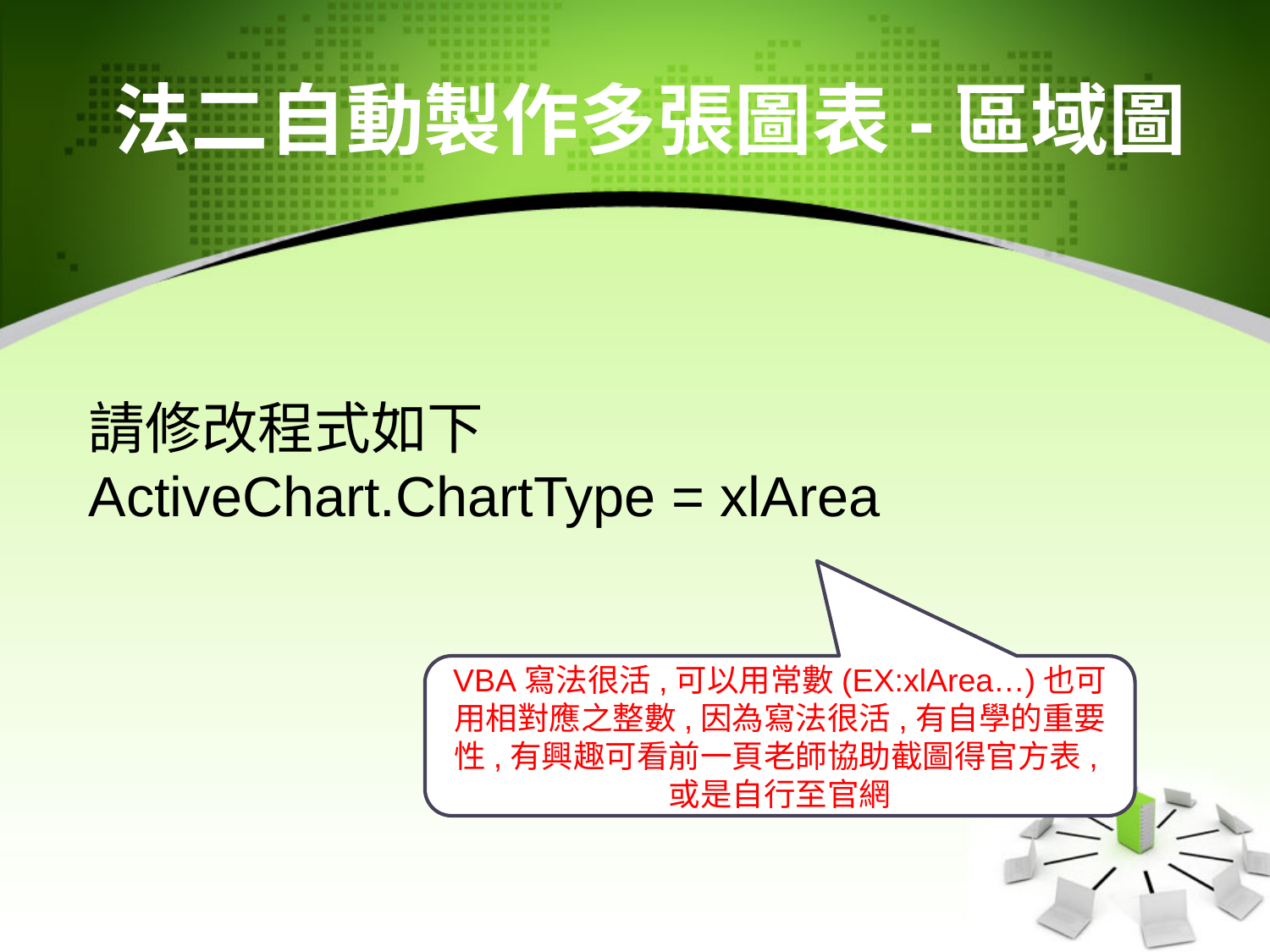

法二自動製作多張圖表-區域圖

請修改程式如下
ActiveChart.ChartType = xlArea
VBA寫法很活,可以用常數(EX:xlArea…)也可用相對應之整數,因為寫法很活,有自學的重要性,有興趣可看前一頁老師協助截圖得官方表,或是自行至官網